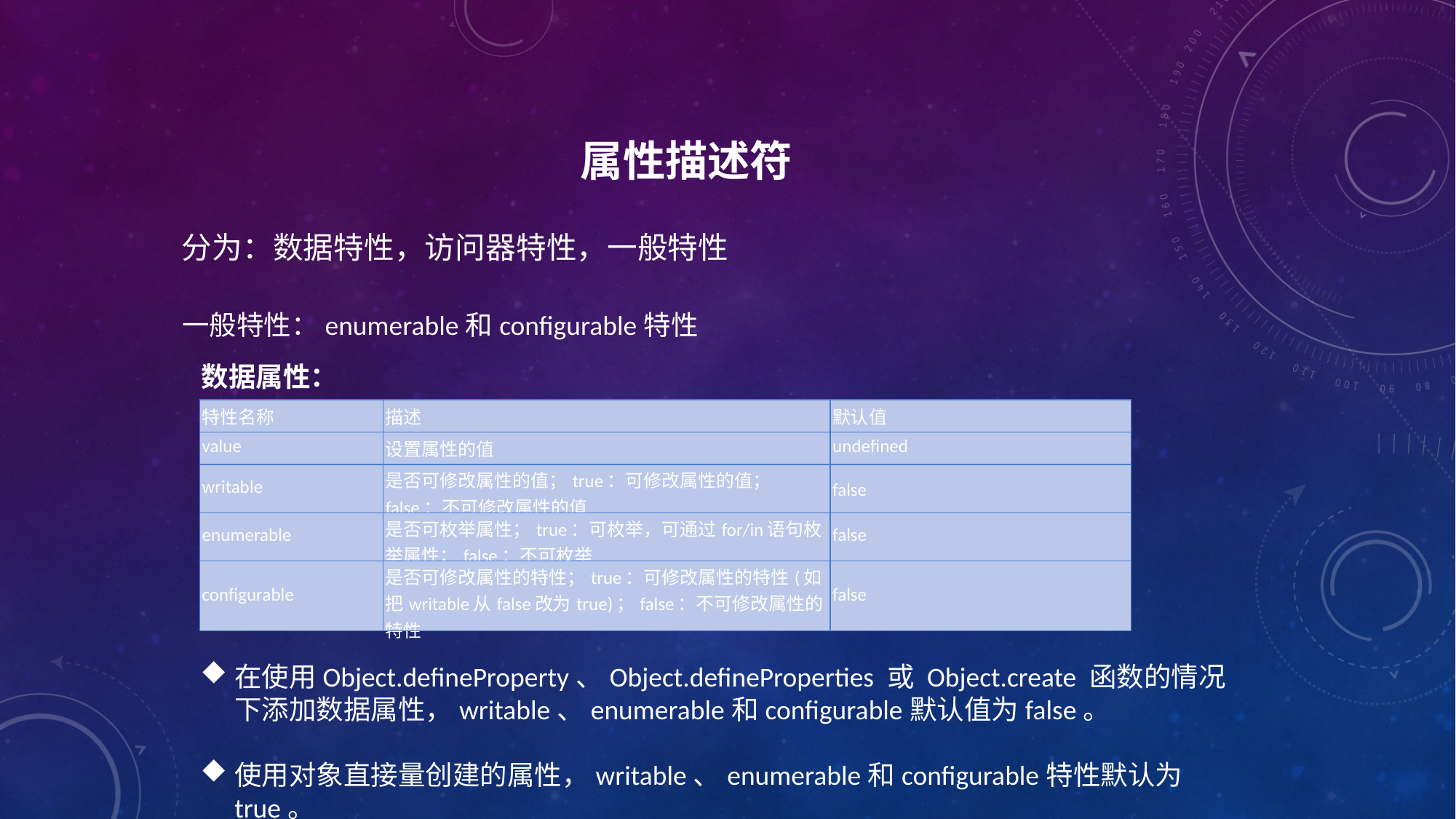

# 属性描述符
分为：数据特性，访问器特性，一般特性
一般特性：enumerable和configurable特性
 数据属性：

| 特性名称 | 描述 | 默认值 |
| --- | --- | --- |
| value | 设置属性的值 | undefined |
| writable | 是否可修改属性的值；true：可修改属性的值；false：不可修改属性的值 | false |
| enumerable | 是否可枚举属性；true：可枚举，可通过for/in语句枚举属性；false：不可枚举 | false |
| configurable | 是否可修改属性的特性；true：可修改属性的特性(如把writable从false改为true)；false：不可修改属性的特性 | false |
在使用Object.defineProperty、Object.defineProperties 或 Object.create 函数的情况下添加数据属性，writable、enumerable和configurable默认值为false。

使用对象直接量创建的属性，writable、enumerable和configurable特性默认为true。